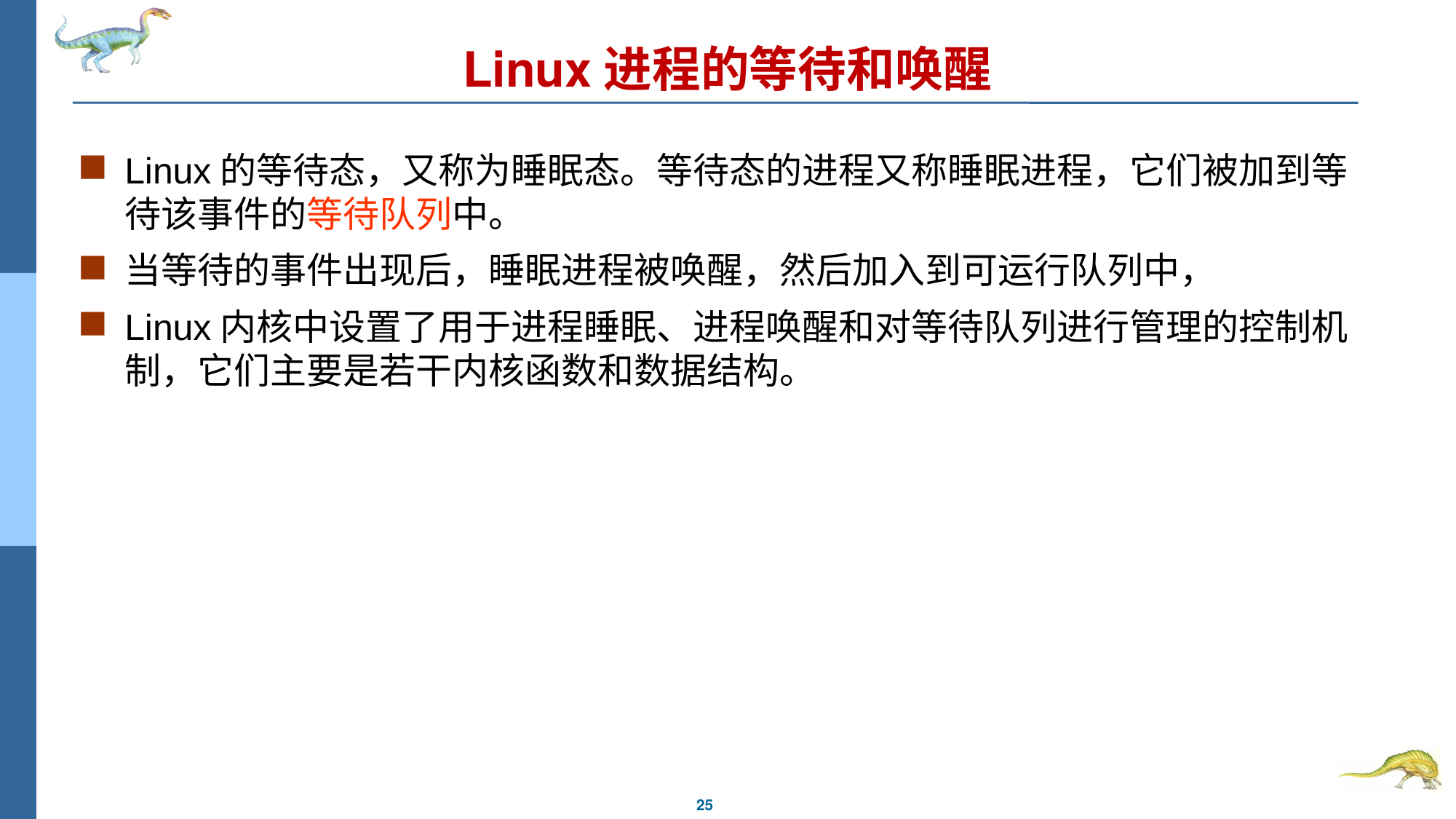

# Linux进程的等待和唤醒
Linux的等待态，又称为睡眠态。等待态的进程又称睡眠进程，它们被加到等待该事件的等待队列中。
当等待的事件出现后，睡眠进程被唤醒，然后加入到可运行队列中，
Linux内核中设置了用于进程睡眠、进程唤醒和对等待队列进行管理的控制机制，它们主要是若干内核函数和数据结构。